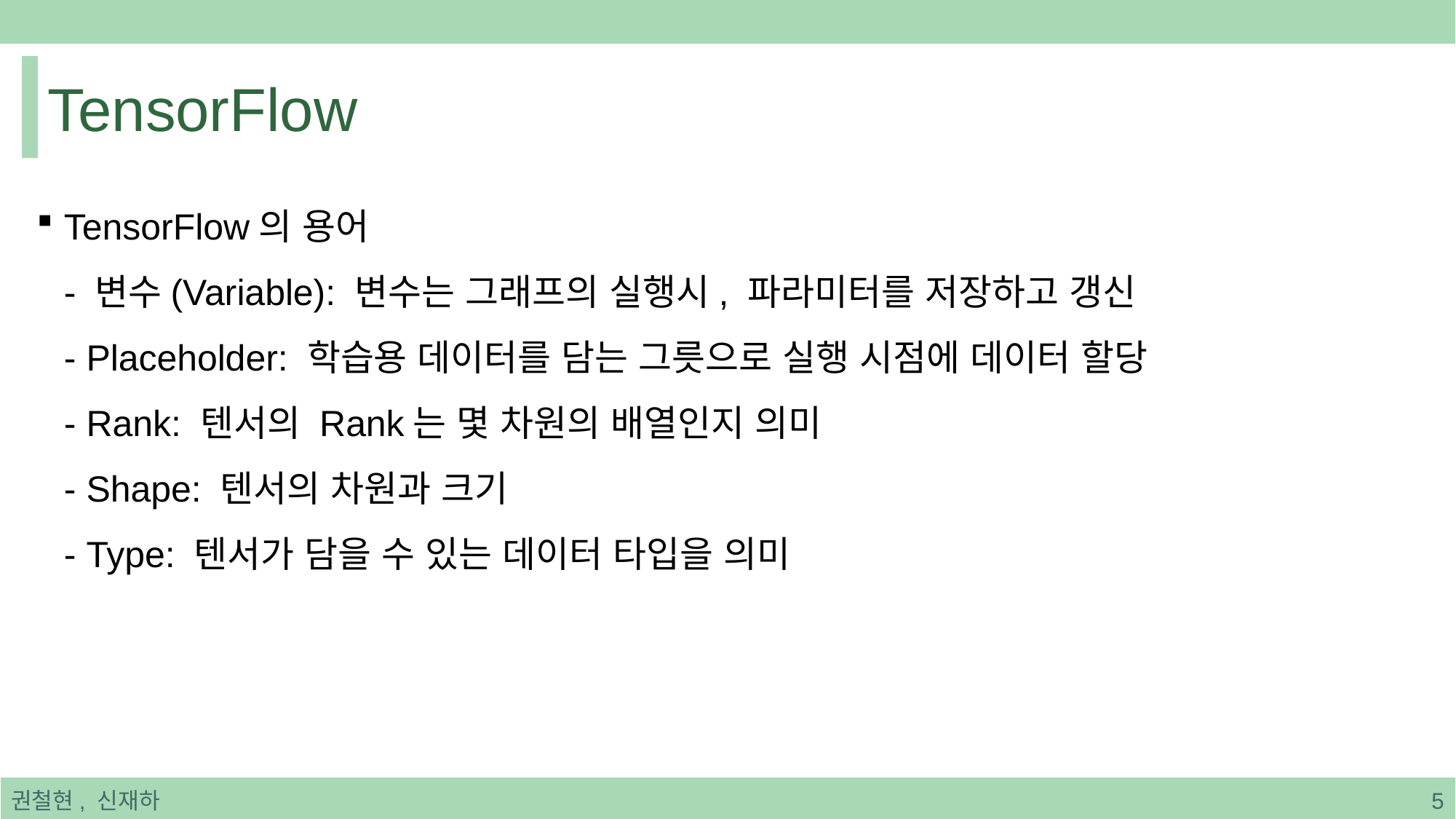

# TensorFlow
TensorFlow의 용어
- 변수(Variable): 변수는 그래프의 실행시, 파라미터를 저장하고 갱신
- Placeholder: 학습용 데이터를 담는 그릇으로 실행 시점에 데이터 할당
- Rank: 텐서의 Rank는 몇 차원의 배열인지 의미
- Shape: 텐서의 차원과 크기
- Type: 텐서가 담을 수 있는 데이터 타입을 의미
권철현, 신재하
5